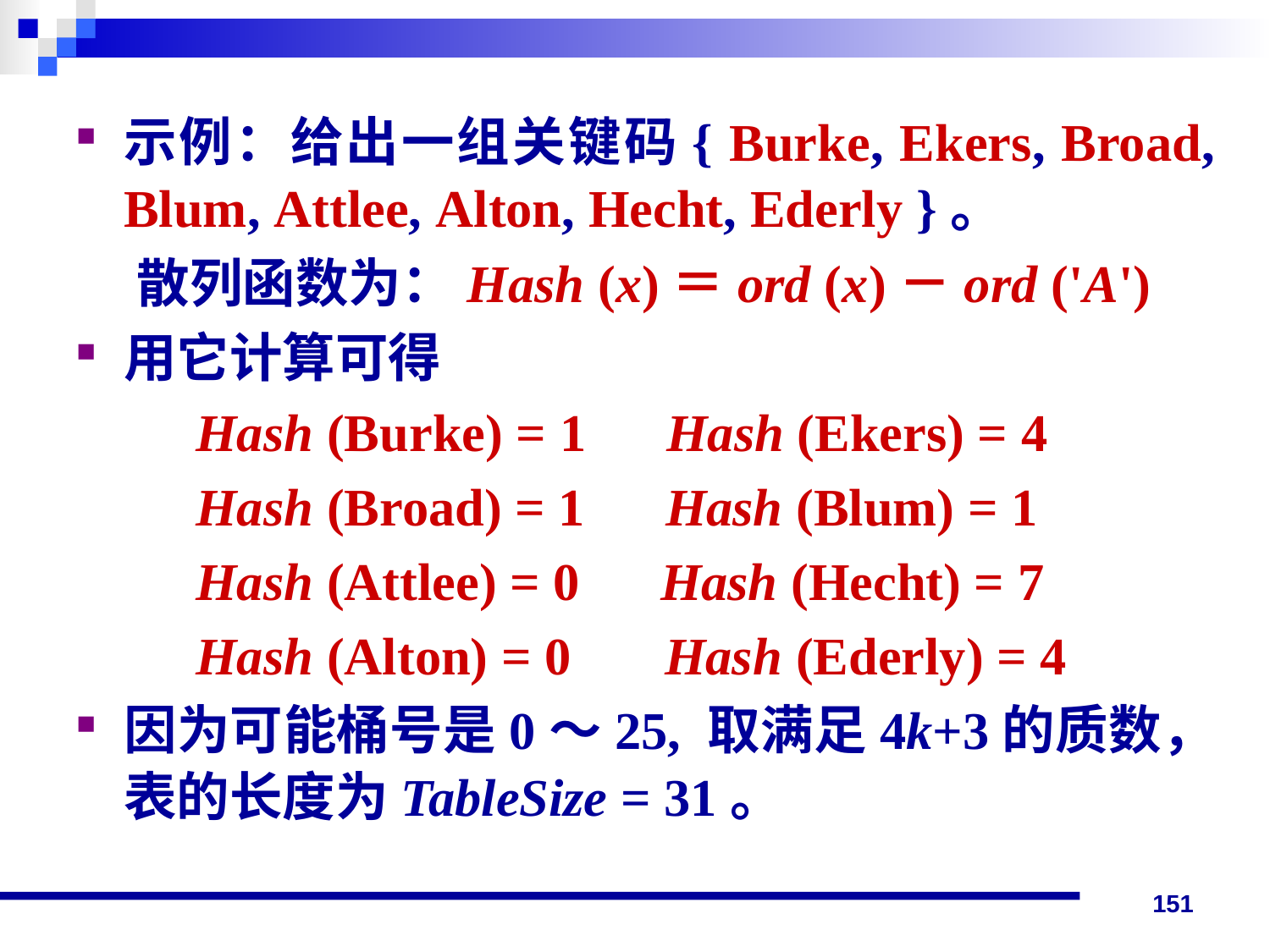

示例：给出一组关键码{ Burke, Ekers, Broad, Blum, Attlee, Alton, Hecht, Ederly }。
    散列函数为：Hash (x)＝ord (x)－ord ('A')
用它计算可得
         Hash (Burke) = 1      Hash (Ekers) = 4
         Hash (Broad) = 1      Hash (Blum) = 1
         Hash (Attlee) = 0      Hash (Hecht) = 7
         Hash (Alton) = 0       Hash (Ederly) = 4
因为可能桶号是0～25, 取满足4k+3的质数，表的长度为TableSize = 31。
151